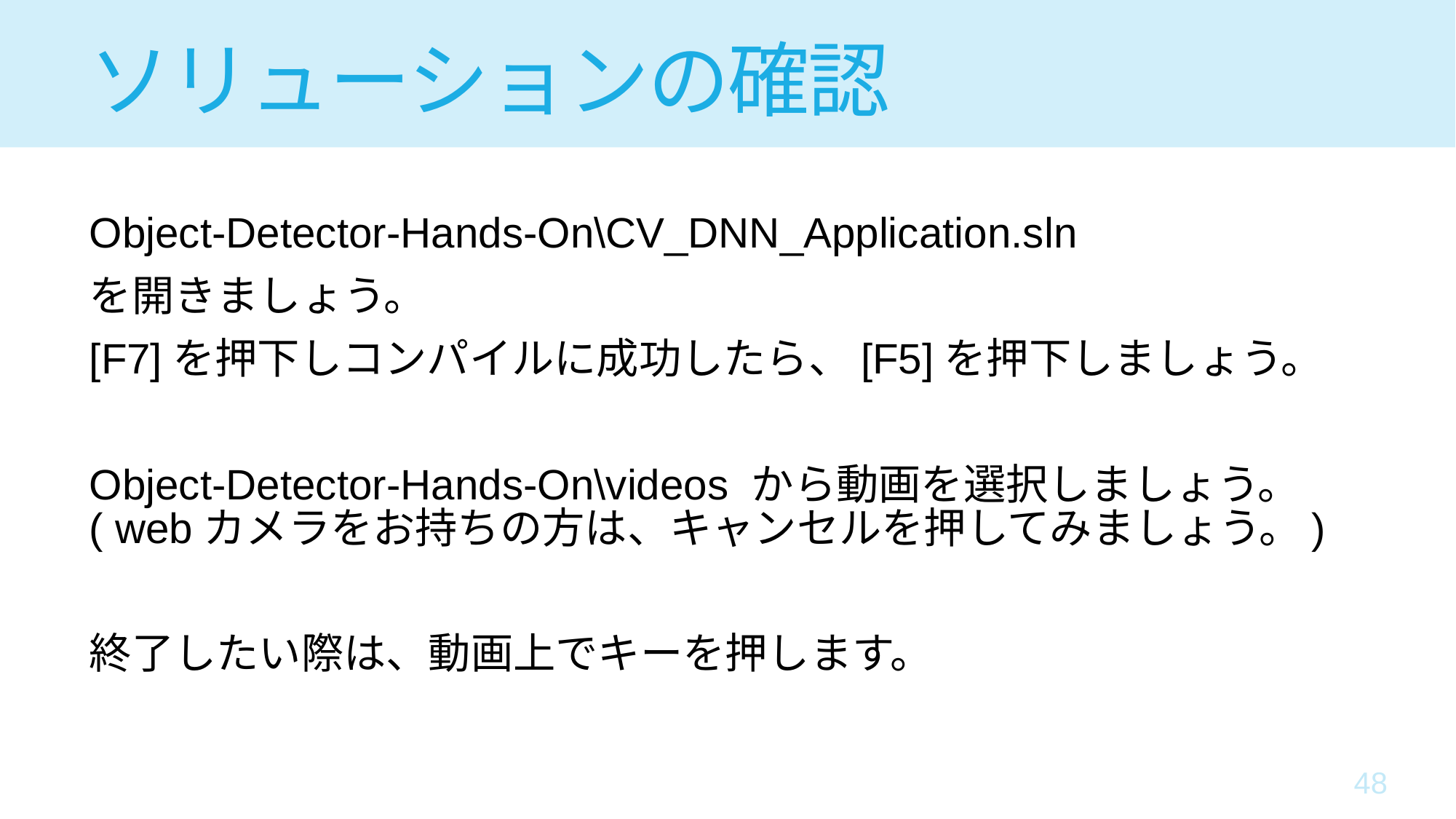

# ソリューションの確認
Object-Detector-Hands-On\CV_DNN_Application.sln
を開きましょう。
[F7]を押下しコンパイルに成功したら、[F5]を押下しましょう。

Object-Detector-Hands-On\videos から動画を選択しましょう。
( webカメラをお持ちの方は、キャンセルを押してみましょう。)

終了したい際は、動画上でキーを押します。